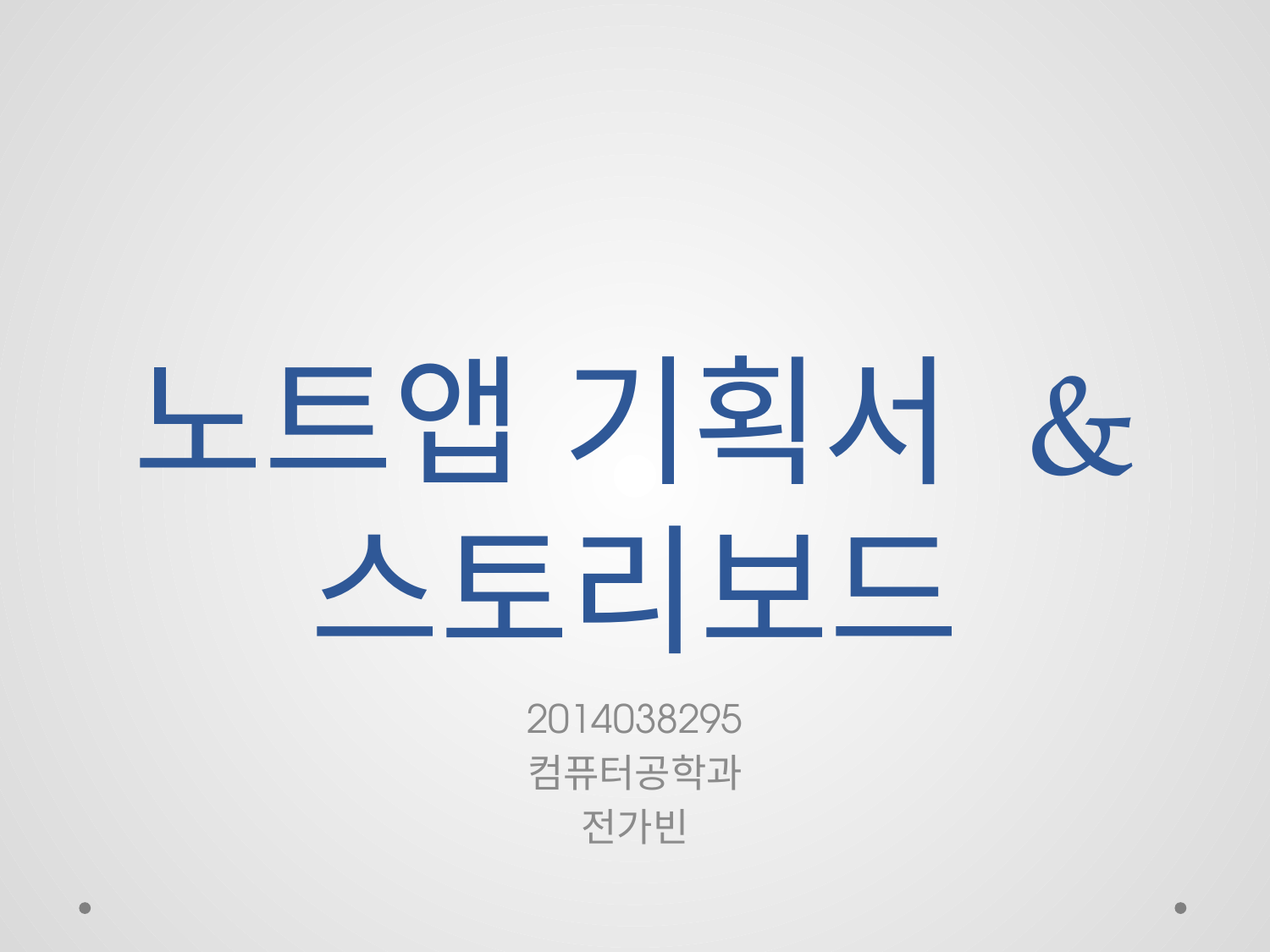

# 노트앱 기획서 & 스토리보드
2014038295
컴퓨터공학과
전가빈